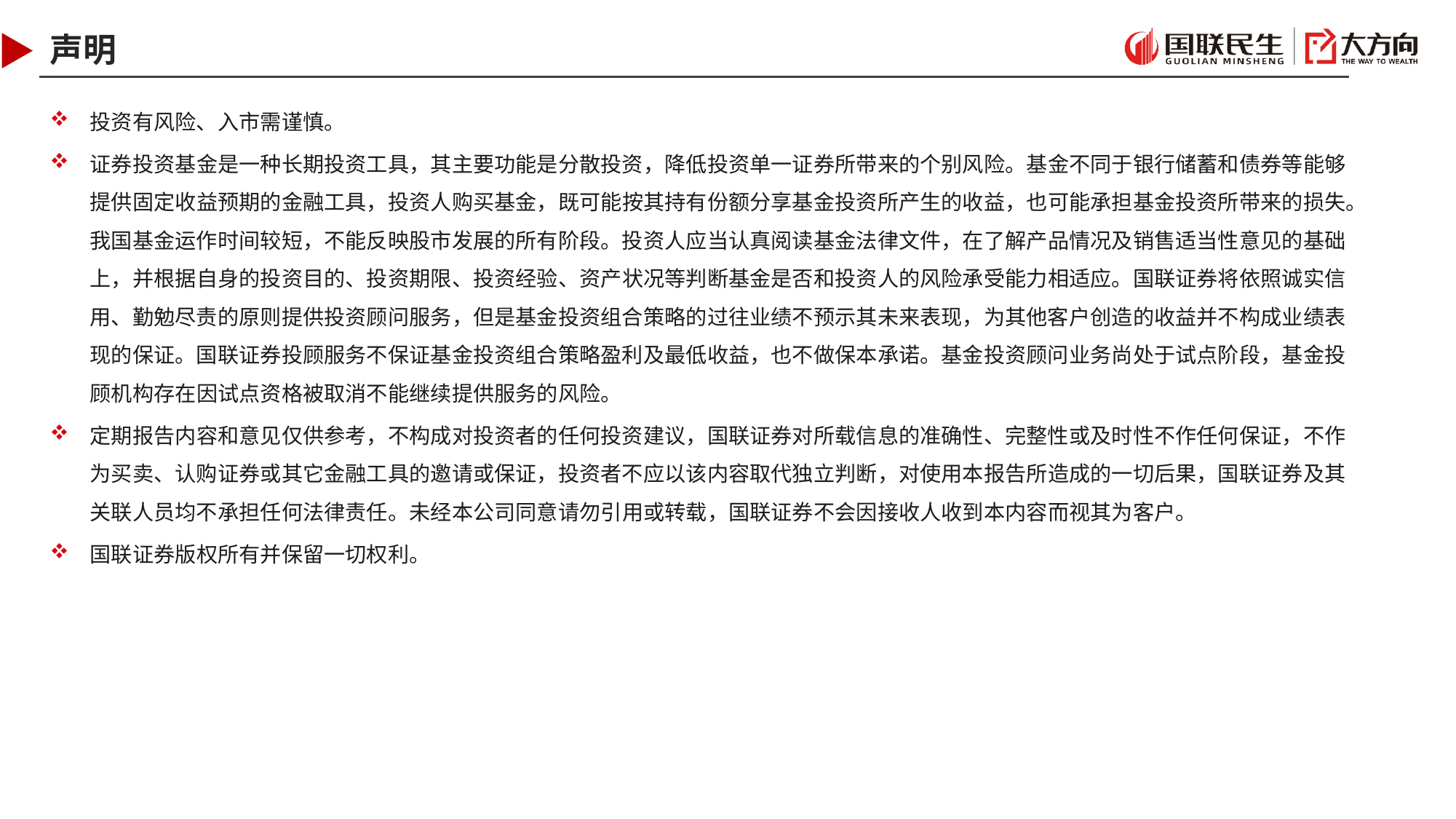

# 声明
投资有风险、入市需谨慎。
证券投资基金是一种长期投资工具，其主要功能是分散投资，降低投资单一证券所带来的个别风险。基金不同于银行储蓄和债券等能够提供固定收益预期的金融工具，投资人购买基金，既可能按其持有份额分享基金投资所产生的收益，也可能承担基金投资所带来的损失。我国基金运作时间较短，不能反映股市发展的所有阶段。投资人应当认真阅读基金法律文件，在了解产品情况及销售适当性意见的基础上，并根据自身的投资目的、投资期限、投资经验、资产状况等判断基金是否和投资人的风险承受能力相适应。国联证券将依照诚实信用、勤勉尽责的原则提供投资顾问服务，但是基金投资组合策略的过往业绩不预示其未来表现，为其他客户创造的收益并不构成业绩表现的保证。国联证券投顾服务不保证基金投资组合策略盈利及最低收益，也不做保本承诺。基金投资顾问业务尚处于试点阶段，基金投顾机构存在因试点资格被取消不能继续提供服务的风险。
定期报告内容和意见仅供参考，不构成对投资者的任何投资建议，国联证券对所载信息的准确性、完整性或及时性不作任何保证，不作为买卖、认购证券或其它金融工具的邀请或保证，投资者不应以该内容取代独立判断，对使用本报告所造成的一切后果，国联证券及其关联人员均不承担任何法律责任。未经本公司同意请勿引用或转载，国联证券不会因接收人收到本内容而视其为客户。
国联证券版权所有并保留一切权利。